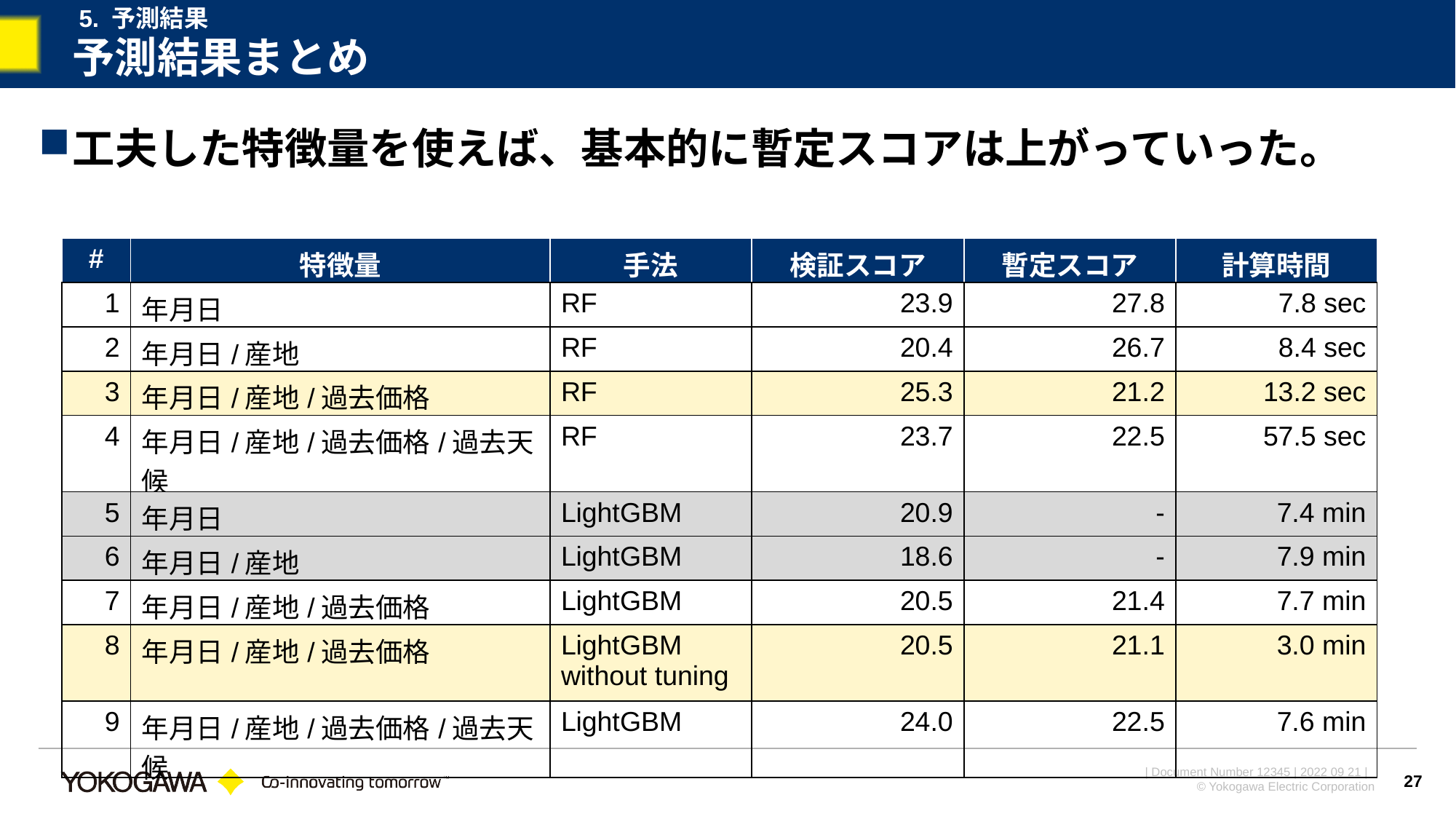

5. 予測結果
# 予測結果まとめ
工夫した特徴量を使えば、基本的に暫定スコアは上がっていった。
| # | 特徴量 | 手法 | 検証スコア | 暫定スコア | 計算時間 |
| --- | --- | --- | --- | --- | --- |
| 1 | 年月日 | RF | 23.9 | 27.8 | 7.8 sec |
| 2 | 年月日/産地 | RF | 20.4 | 26.7 | 8.4 sec |
| 3 | 年月日/産地/過去価格 | RF | 25.3 | 21.2 | 13.2 sec |
| 4 | 年月日/産地/過去価格/過去天候 | RF | 23.7 | 22.5 | 57.5 sec |
| 5 | 年月日 | LightGBM | 20.9 | - | 7.4 min |
| 6 | 年月日/産地 | LightGBM | 18.6 | - | 7.9 min |
| 7 | 年月日/産地/過去価格 | LightGBM | 20.5 | 21.4 | 7.7 min |
| 8 | 年月日/産地/過去価格 | LightGBM without tuning | 20.5 | 21.1 | 3.0 min |
| 9 | 年月日/産地/過去価格/過去天候 | LightGBM | 24.0 | 22.5 | 7.6 min |
27